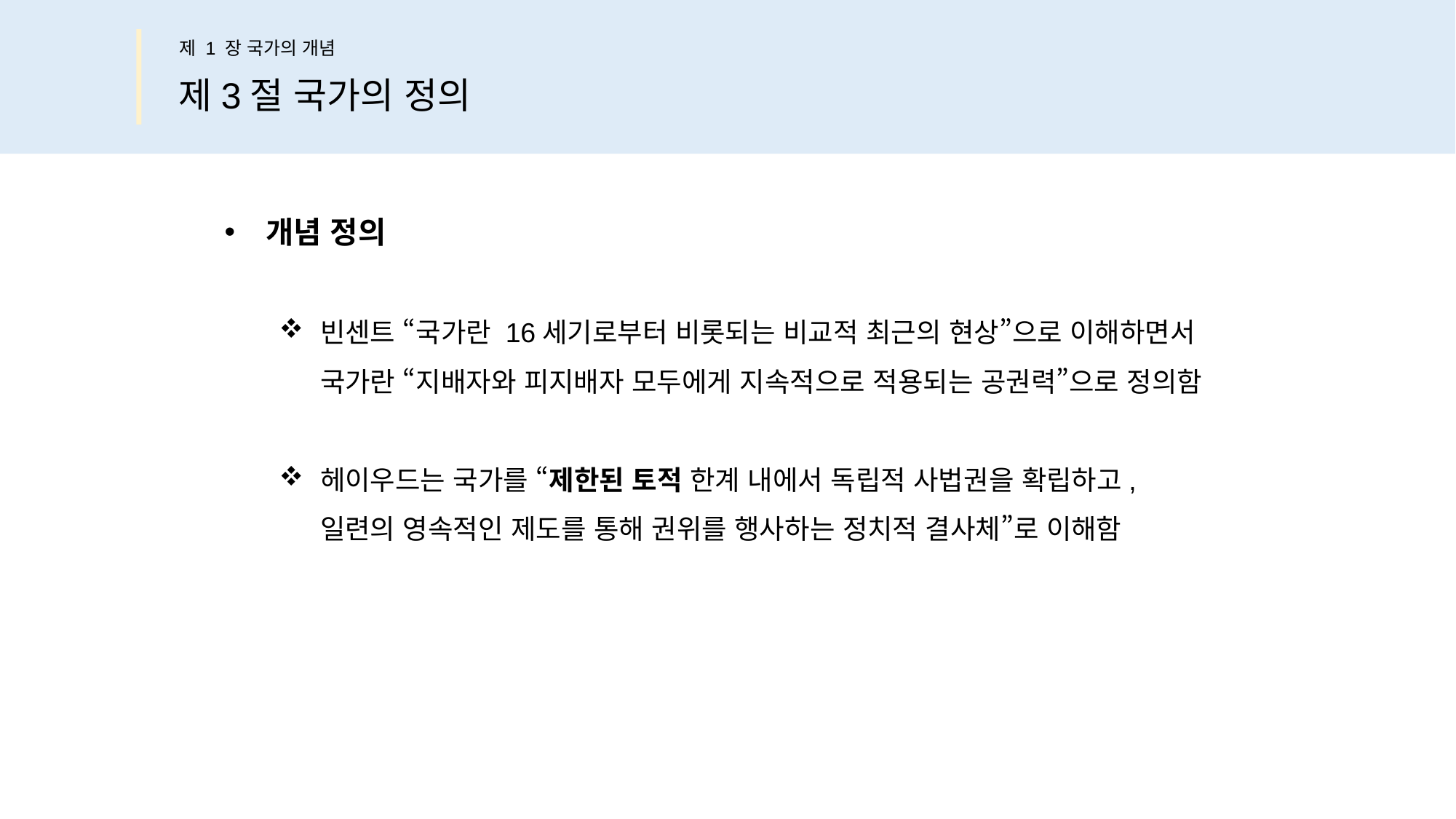

제 1 장 국가의 개념
제3절 국가의 정의
개념 정의

빈센트 “국가란 16세기로부터 비롯되는 비교적 최근의 현상”으로 이해하면서
국가란 “지배자와 피지배자 모두에게 지속적으로 적용되는 공권력”으로 정의함

헤이우드는 국가를 “제한된 토적 한계 내에서 독립적 사법권을 확립하고,
일련의 영속적인 제도를 통해 권위를 행사하는 정치적 결사체”로 이해함